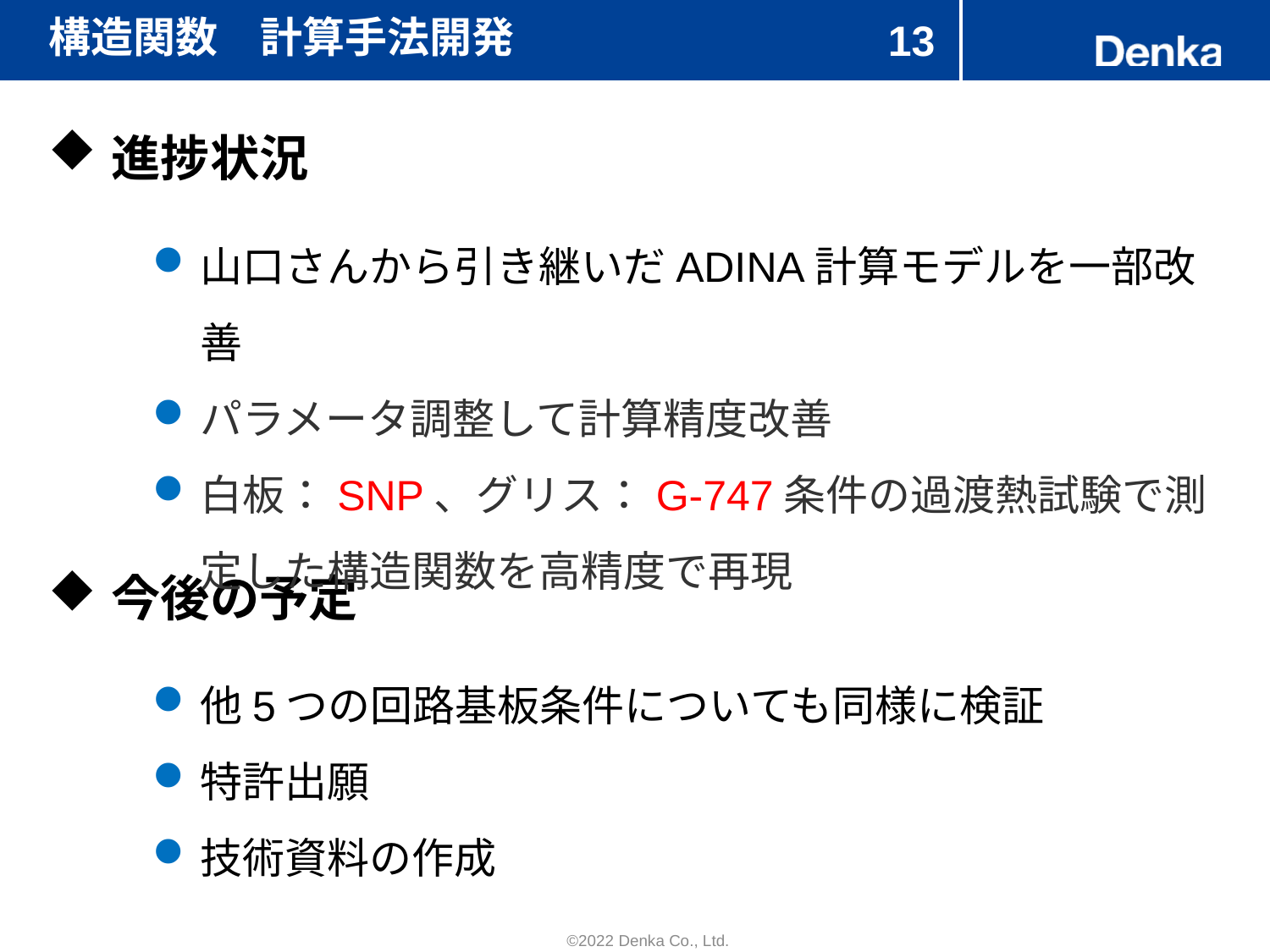

# 構造関数　計算手法開発
13
進捗状況
山口さんから引き継いだADINA計算モデルを一部改善
パラメータ調整して計算精度改善
白板：SNP、グリス：G-747条件の過渡熱試験で測定した構造関数を高精度で再現
今後の予定
他5つの回路基板条件についても同様に検証
特許出願
技術資料の作成